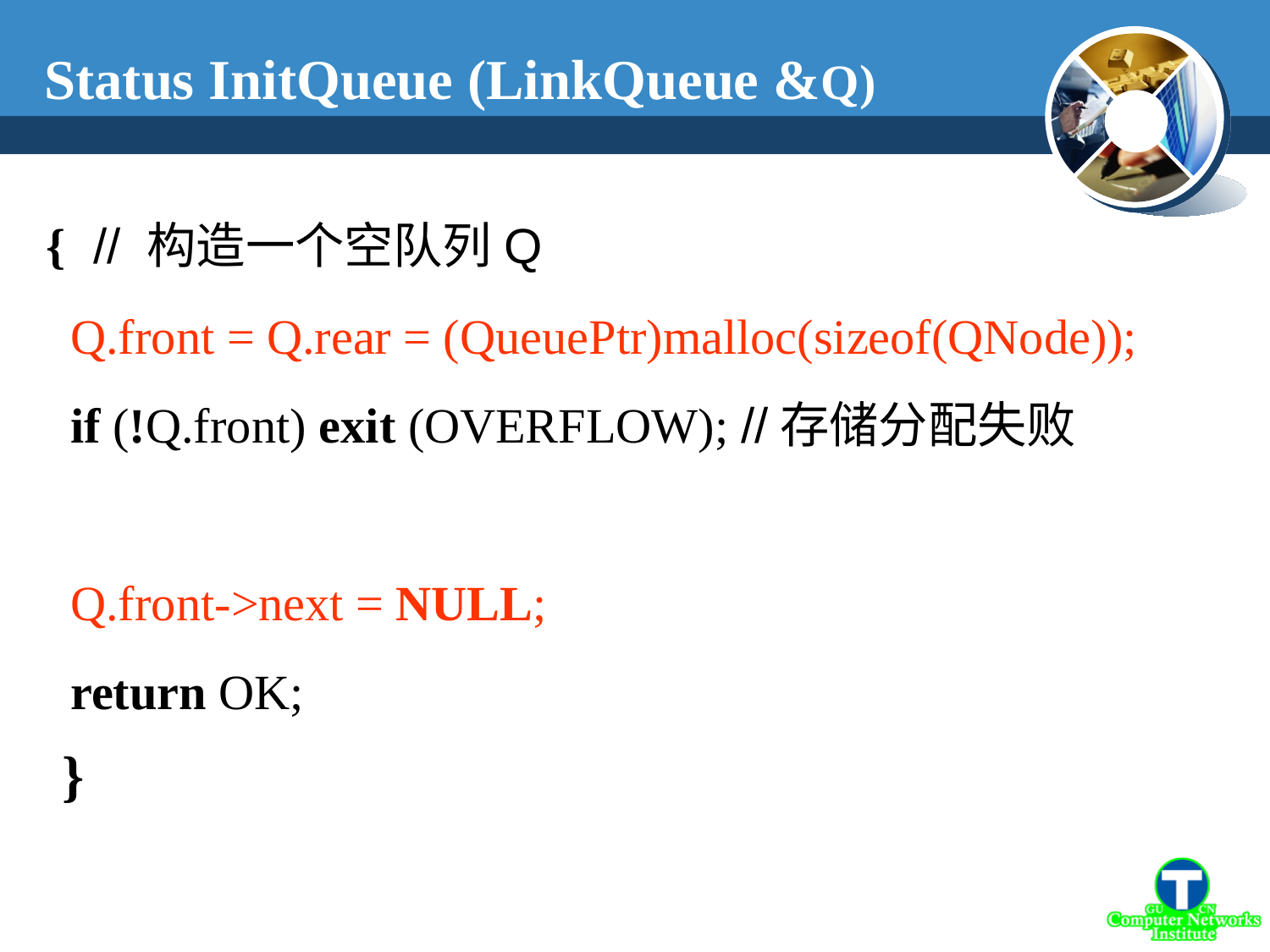

Status InitQueue (LinkQueue &Q)

 {  // 构造一个空队列Q
   Q.front = Q.rear = (QueuePtr)malloc(sizeof(QNode));
   if (!Q.front) exit (OVERFLOW); //存储分配失败
   Q.front->next = NULL;
   return OK;
  }